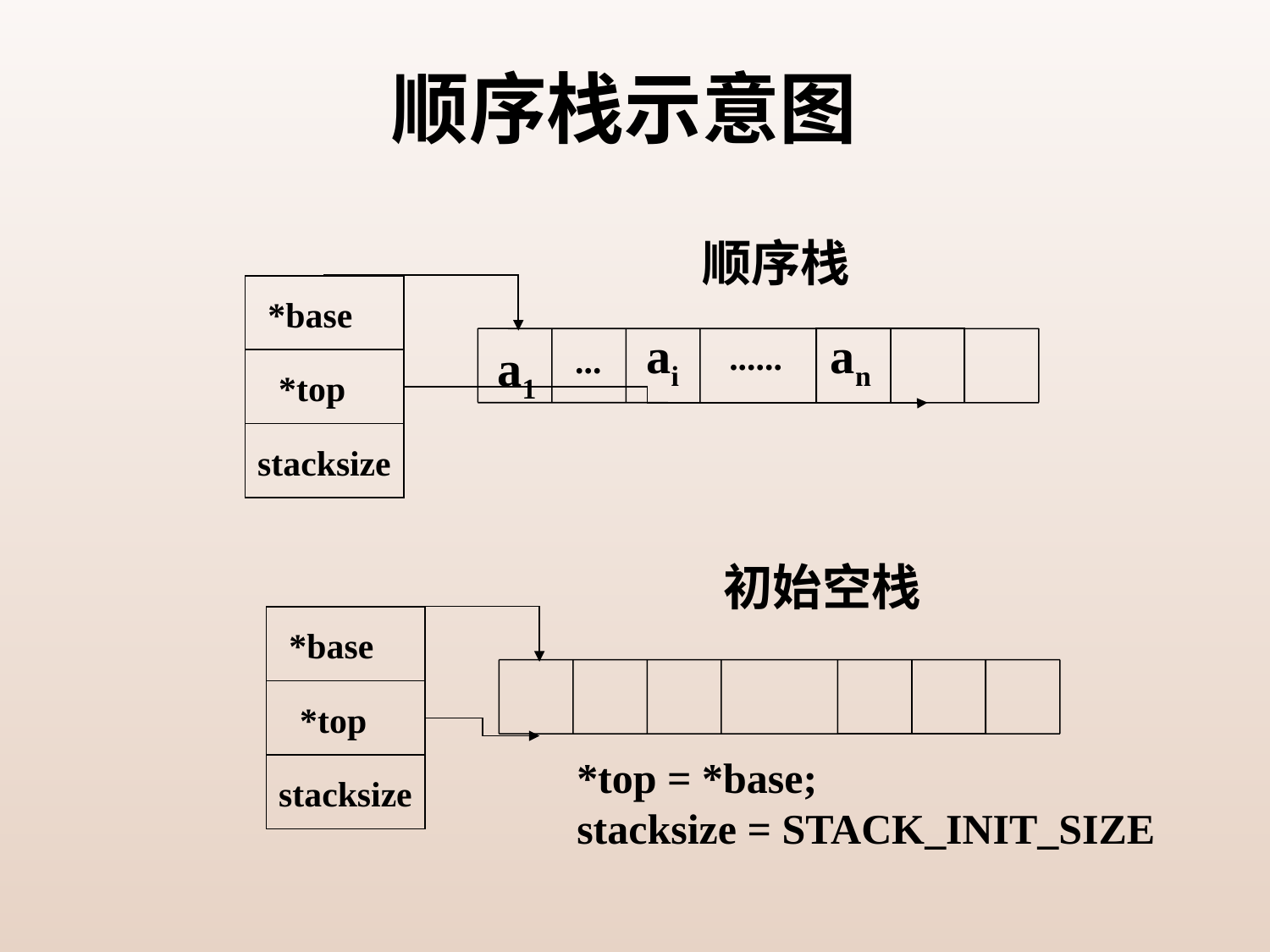

# 顺序栈示意图
顺序栈

*base
ai
an

......

a1
...

*top

stacksize
初始空栈

*base

*top

stacksize
*top = *base;
stacksize = STACK_INIT_SIZE